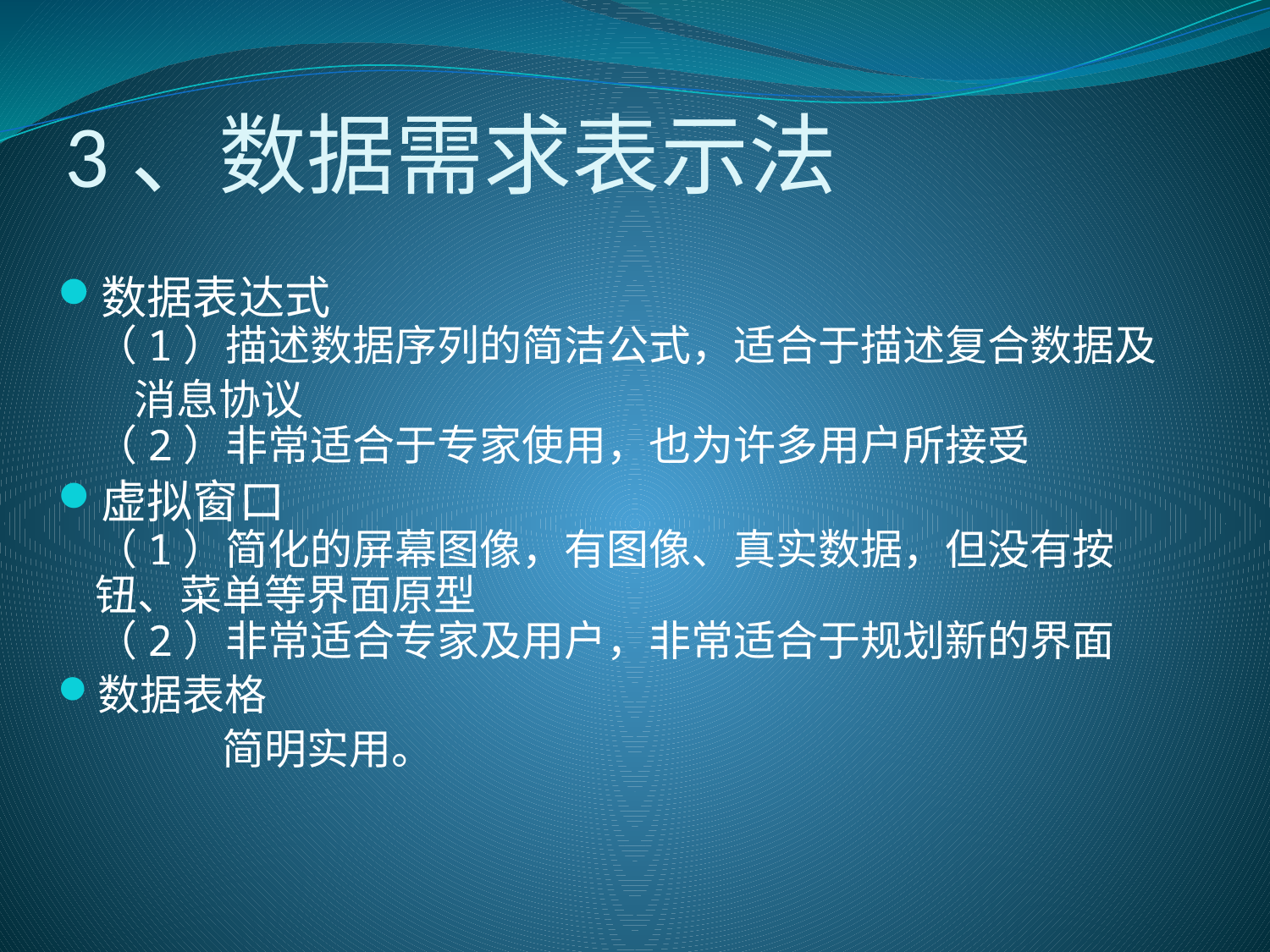

# 3、数据需求表示法
数据表达式
（1）描述数据序列的简洁公式，适合于描述复合数据及
       消息协议
（2）非常适合于专家使用，也为许多用户所接受
虚拟窗口
（1）简化的屏幕图像，有图像、真实数据，但没有按钮、菜单等界面原型
（2）非常适合专家及用户，非常适合于规划新的界面
数据表格
		简明实用。